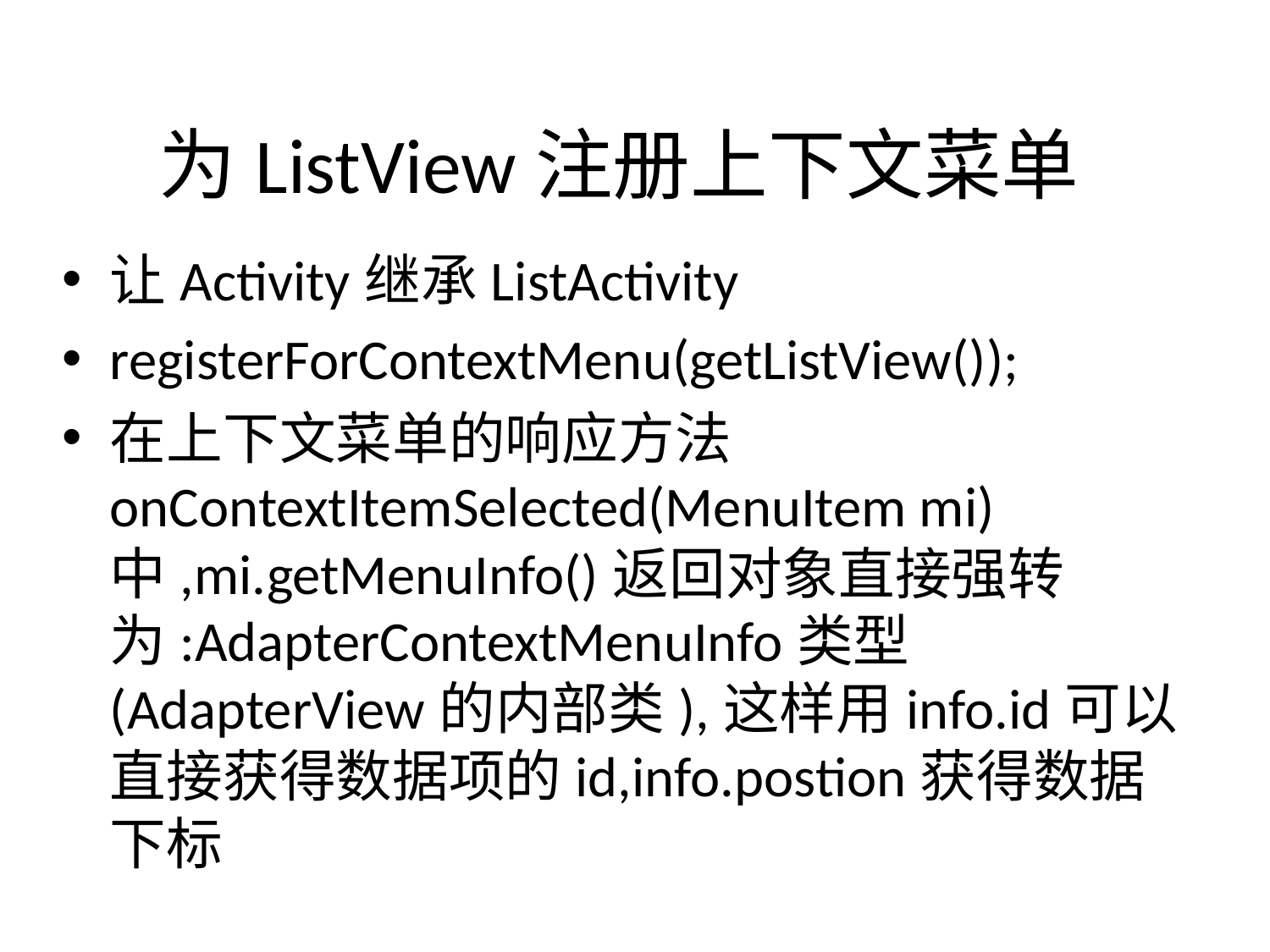

# 为ListView注册上下文菜单
让Activity继承ListActivity
registerForContextMenu(getListView());
在上下文菜单的响应方法onContextItemSelected(MenuItem mi)中,mi.getMenuInfo()返回对象直接强转为:AdapterContextMenuInfo类型(AdapterView的内部类),这样用info.id可以直接获得数据项的id,info.postion获得数据下标